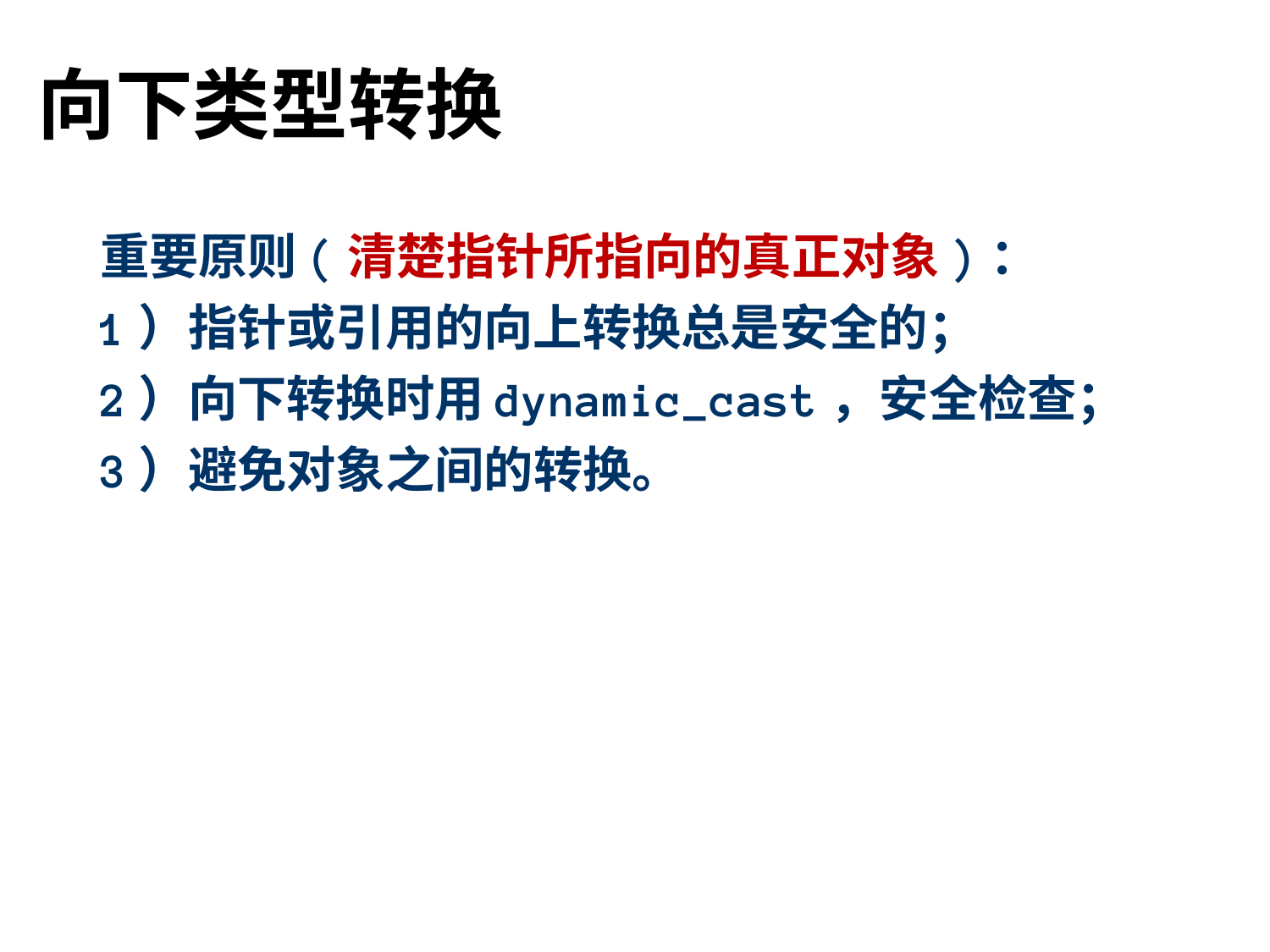

# 向下类型转换
重要原则(清楚指针所指向的真正对象)：
1）指针或引用的向上转换总是安全的；
2）向下转换时用dynamic_cast，安全检查；
3）避免对象之间的转换。